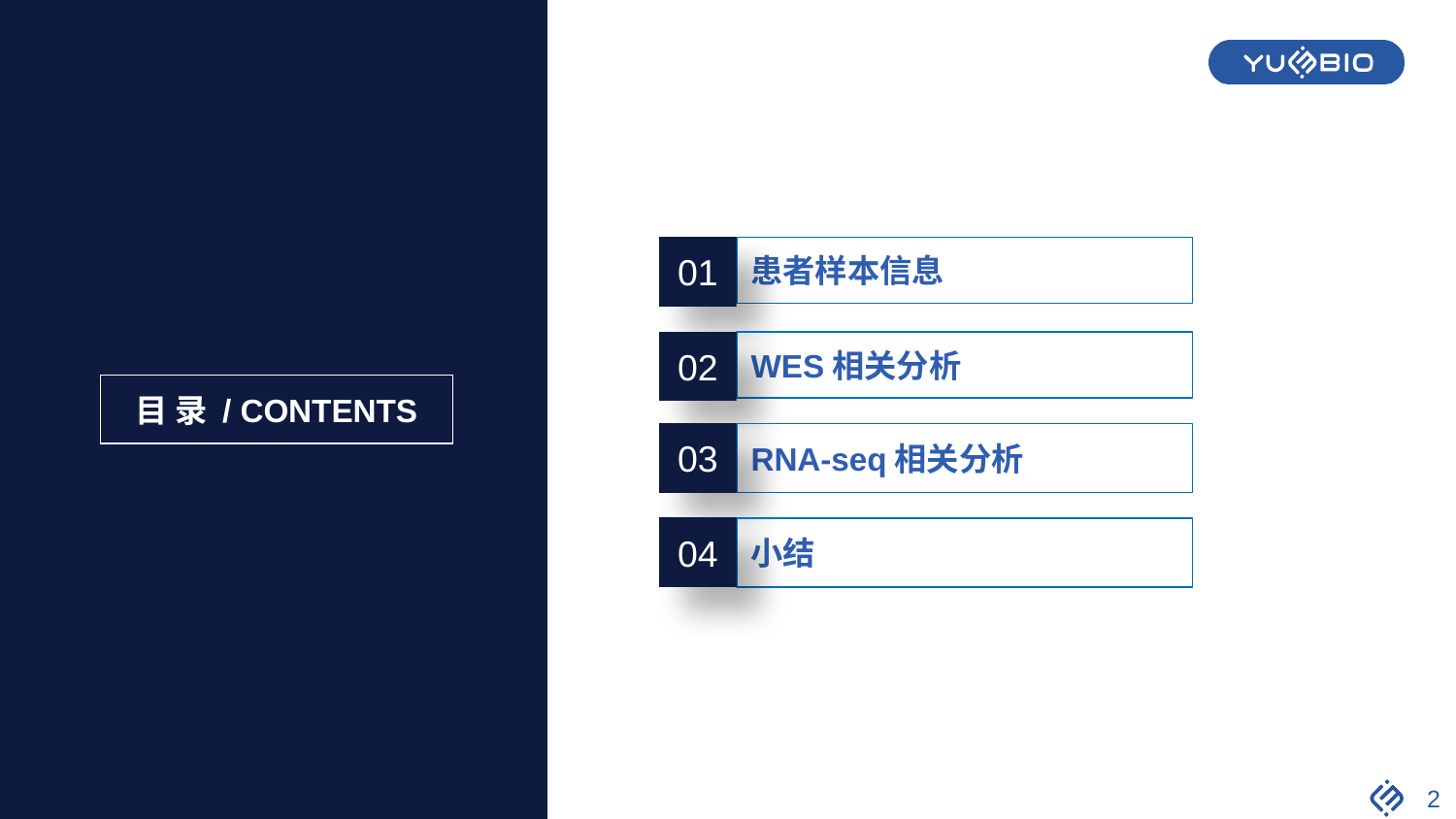

01
患者样本信息
02
WES相关分析
03
RNA-seq相关分析
04
小结